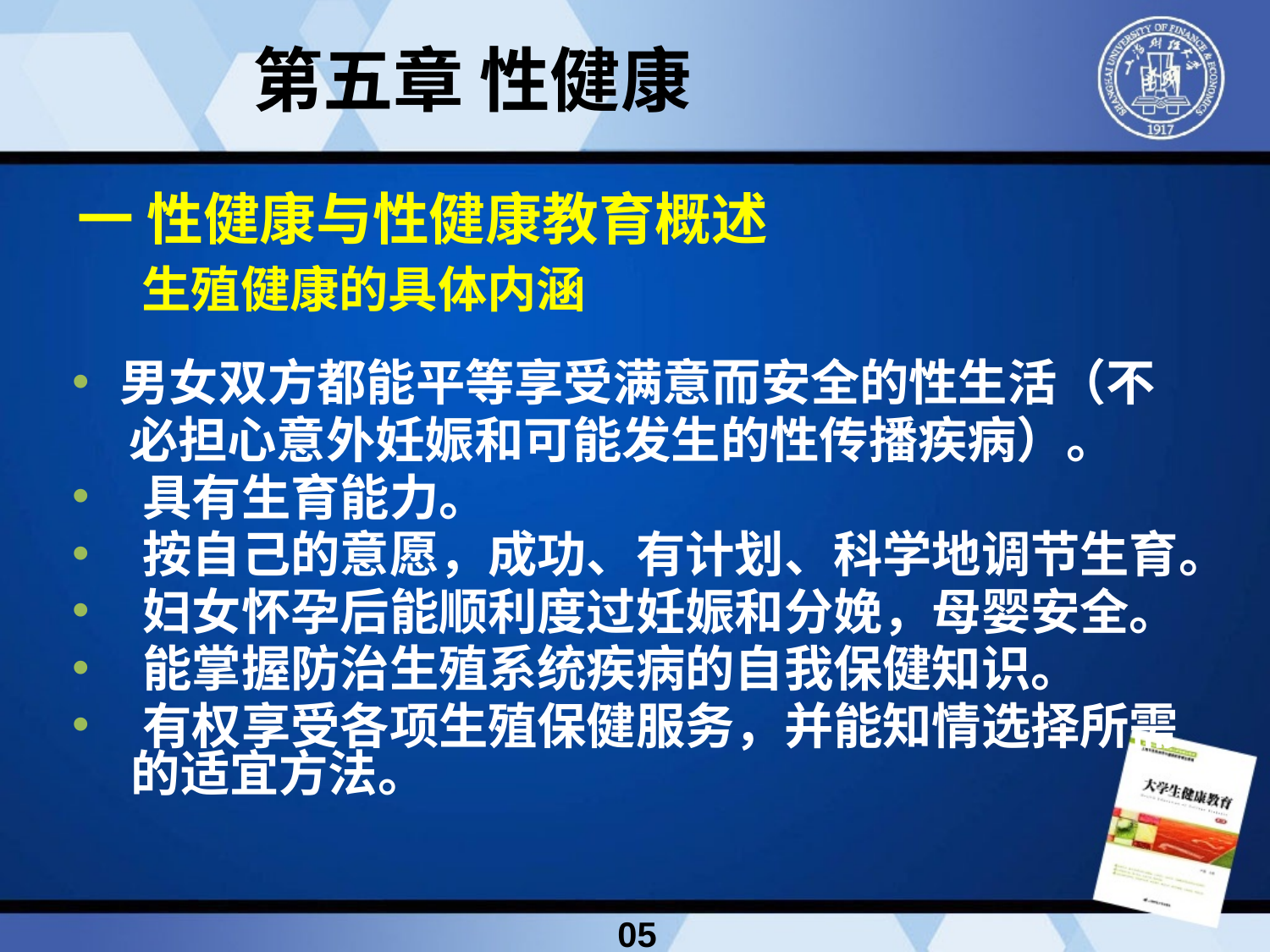

第五章 性健康
一 性健康与性健康教育概述
     生殖健康的具体内涵
男女双方都能平等享受满意而安全的性生活（不
    必担心意外妊娠和可能发生的性传播疾病）。
 具有生育能力。
 按自己的意愿，成功、有计划、科学地调节生育。
 妇女怀孕后能顺利度过妊娠和分娩，母婴安全。
 能掌握防治生殖系统疾病的自我保健知识。
 有权享受各项生殖保健服务，并能知情选择所需   的适宜方法。

05